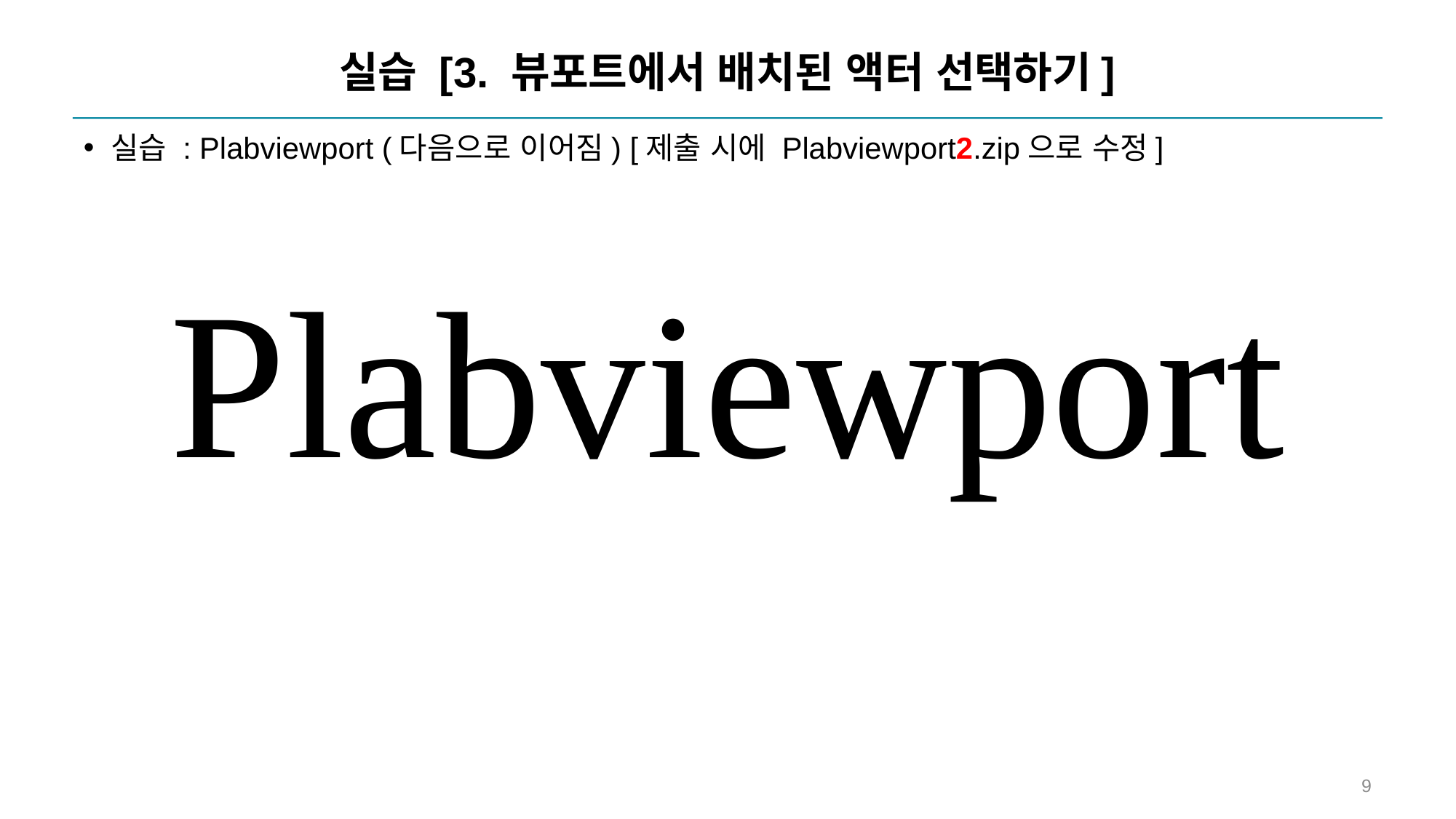

# 실습 [3. 뷰포트에서 배치된 액터 선택하기]
실습 : Plabviewport (다음으로 이어짐) [제출 시에 Plabviewport2.zip으로 수정]

Plabviewport
9